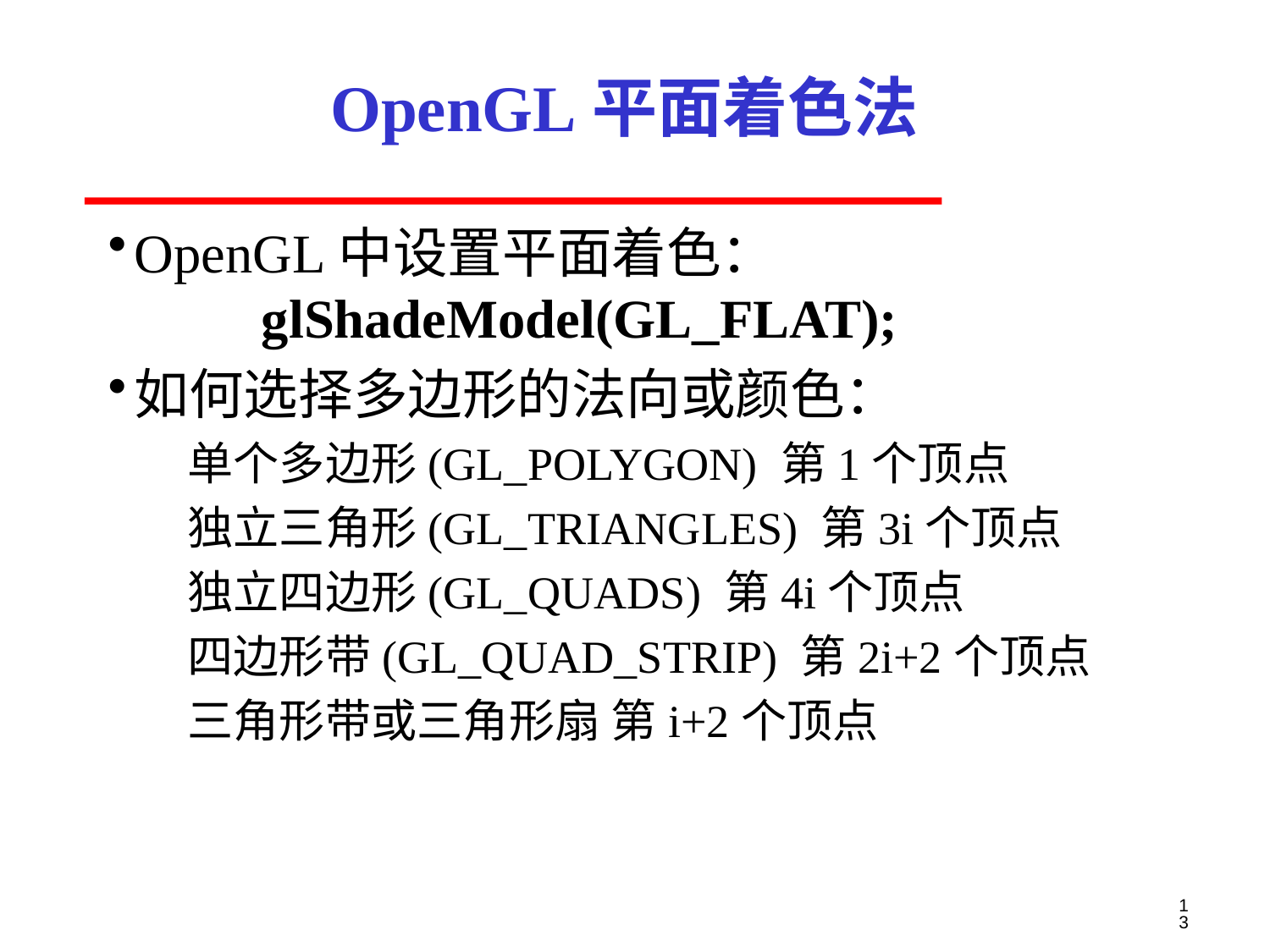

# OpenGL平面着色法
OpenGL中设置平面着色：
	glShadeModel(GL_FLAT);
如何选择多边形的法向或颜色：
单个多边形(GL_POLYGON) 第1个顶点
独立三角形(GL_TRIANGLES) 第3i个顶点
独立四边形(GL_QUADS) 第4i个顶点
四边形带(GL_QUAD_STRIP) 第2i+2个顶点
三角形带或三角形扇 第i+2个顶点
13